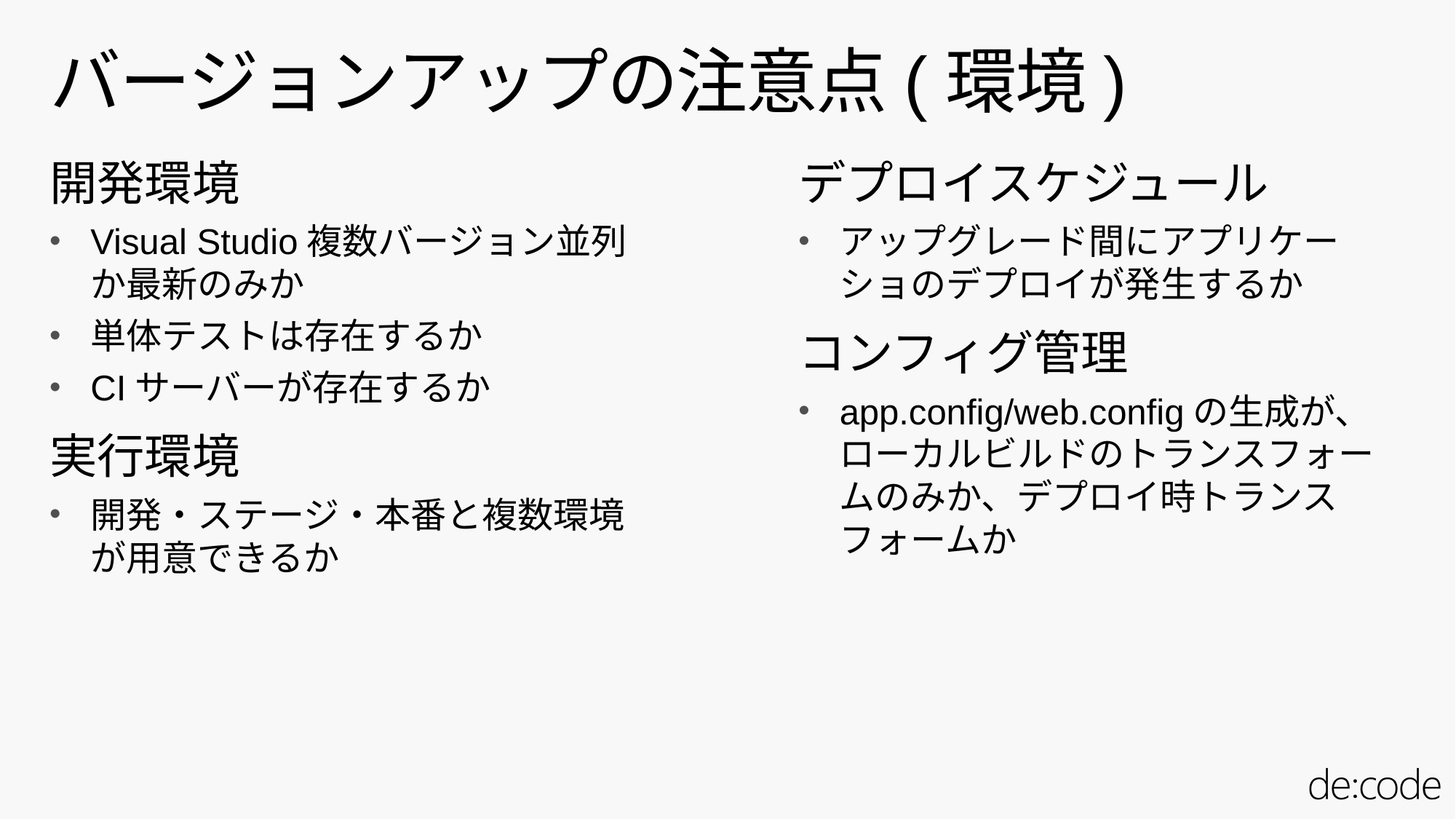

# バージョンアップの注意点(環境)
開発環境
Visual Studio複数バージョン並列か最新のみか
単体テストは存在するか
CIサーバーが存在するか
実行環境
開発・ステージ・本番と複数環境が用意できるか

デプロイスケジュール
アップグレード間にアプリケーショのデプロイが発生するか
コンフィグ管理
app.config/web.configの生成が、ローカルビルドのトランスフォームのみか、デプロイ時トランスフォームか